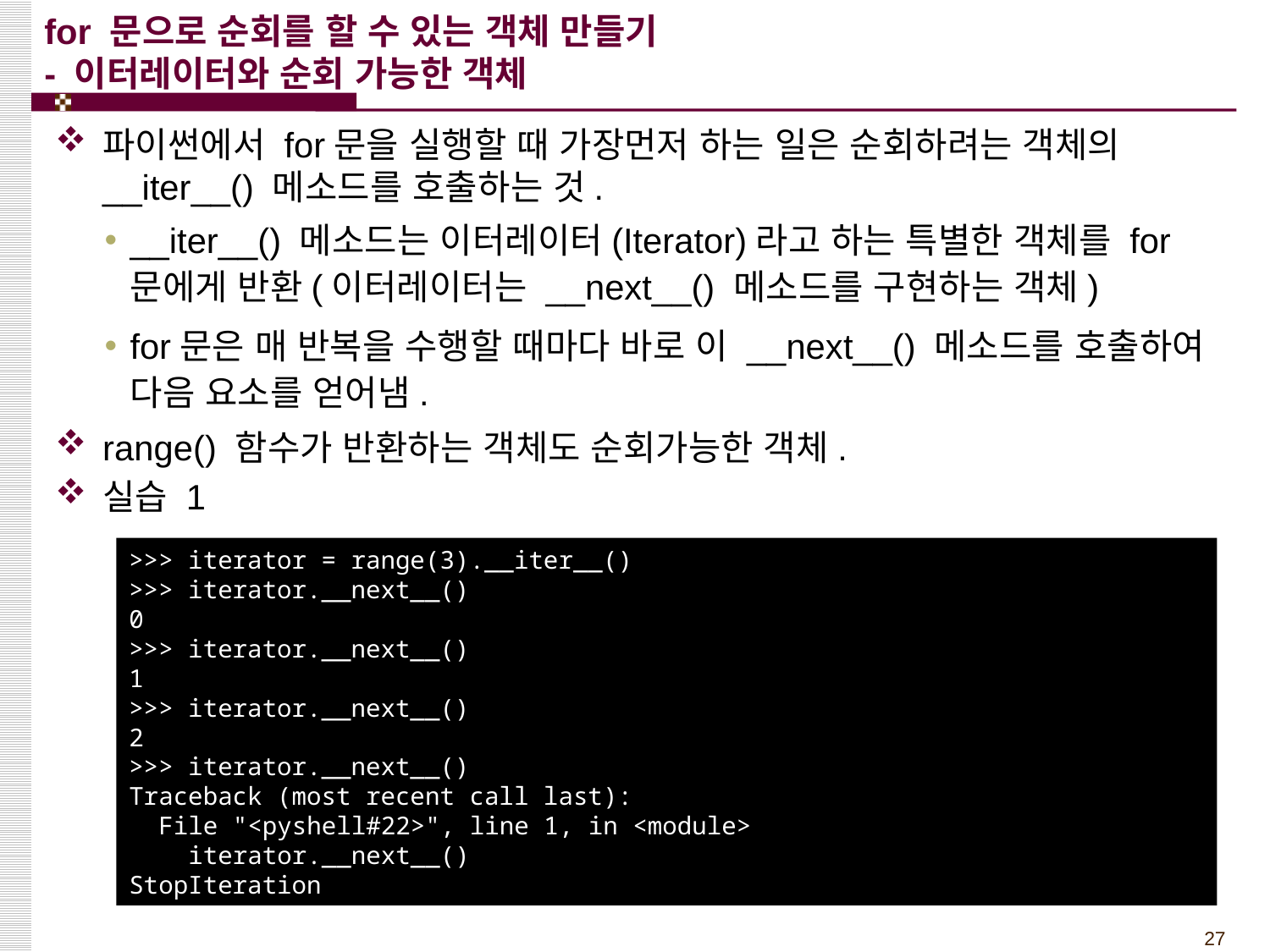

# for 문으로 순회를 할 수 있는 객체 만들기 - 이터레이터와 순회 가능한 객체
파이썬에서 for문을 실행할 때 가장먼저 하는 일은 순회하려는 객체의 __iter__() 메소드를 호출하는 것.
__iter__() 메소드는 이터레이터(Iterator)라고 하는 특별한 객체를 for문에게 반환(이터레이터는 __next__() 메소드를 구현하는 객체)
for문은 매 반복을 수행할 때마다 바로 이 __next__() 메소드를 호출하여 다음 요소를 얻어냄.
range() 함수가 반환하는 객체도 순회가능한 객체.
실습 1

>>> iterator = range(3).__iter__()
>>> iterator.__next__()
0
>>> iterator.__next__()
1
>>> iterator.__next__()
2
>>> iterator.__next__()
Traceback (most recent call last):
  File "<pyshell#22>", line 1, in <module>
    iterator.__next__()
StopIteration